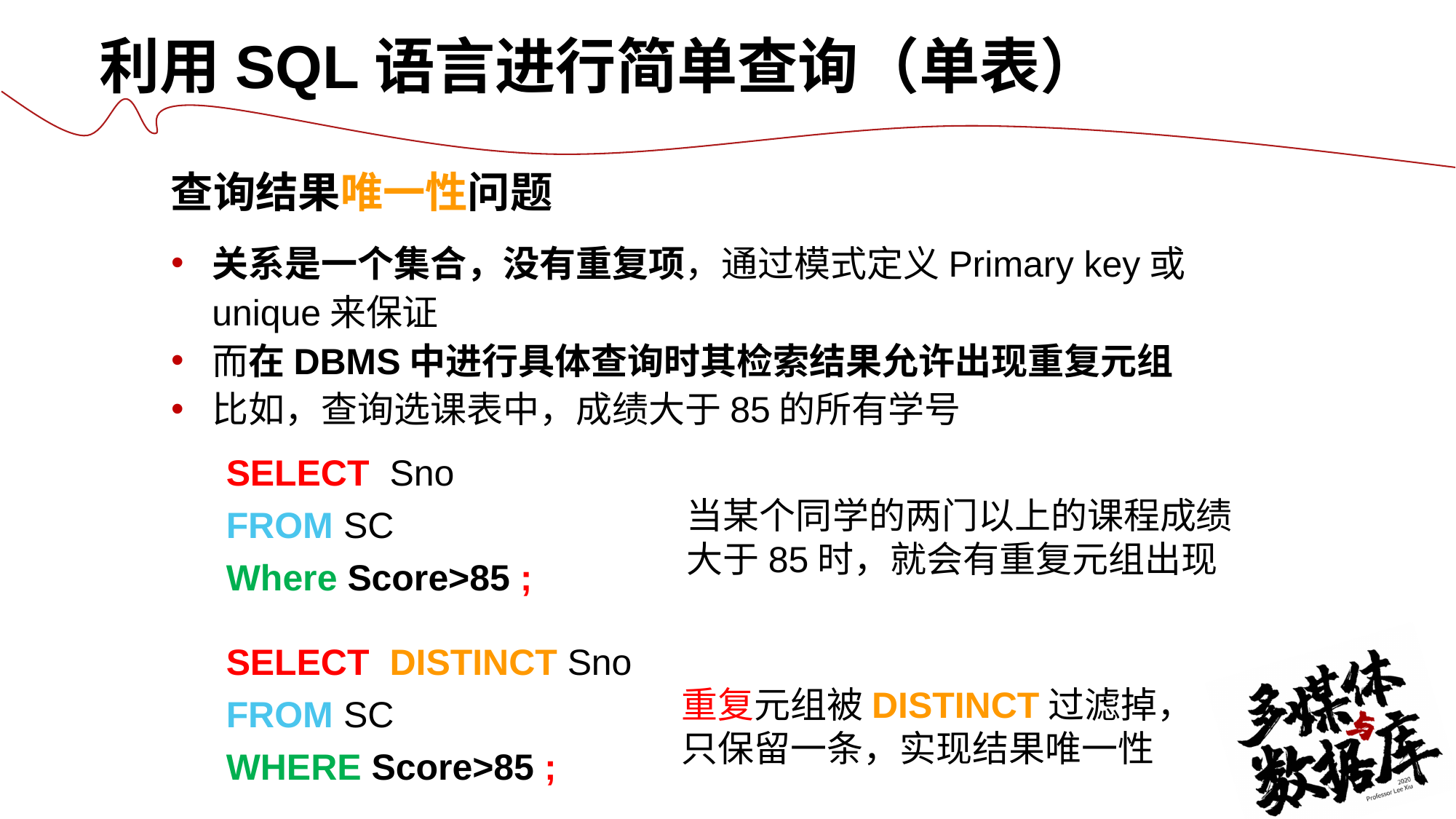

利用SQL语言进行简单查询（单表）
查询结果唯一性问题
关系是一个集合，没有重复项，通过模式定义Primary key或unique来保证
而在DBMS中进行具体查询时其检索结果允许出现重复元组
比如，查询选课表中，成绩大于85的所有学号
SELECT  Sno
FROM SC
Where Score>85 ;

当某个同学的两门以上的课程成绩
大于85时，就会有重复元组出现
SELECT  DISTINCT Sno
FROM SC
WHERE Score>85 ;

重复元组被DISTINCT过滤掉，
只保留一条，实现结果唯一性